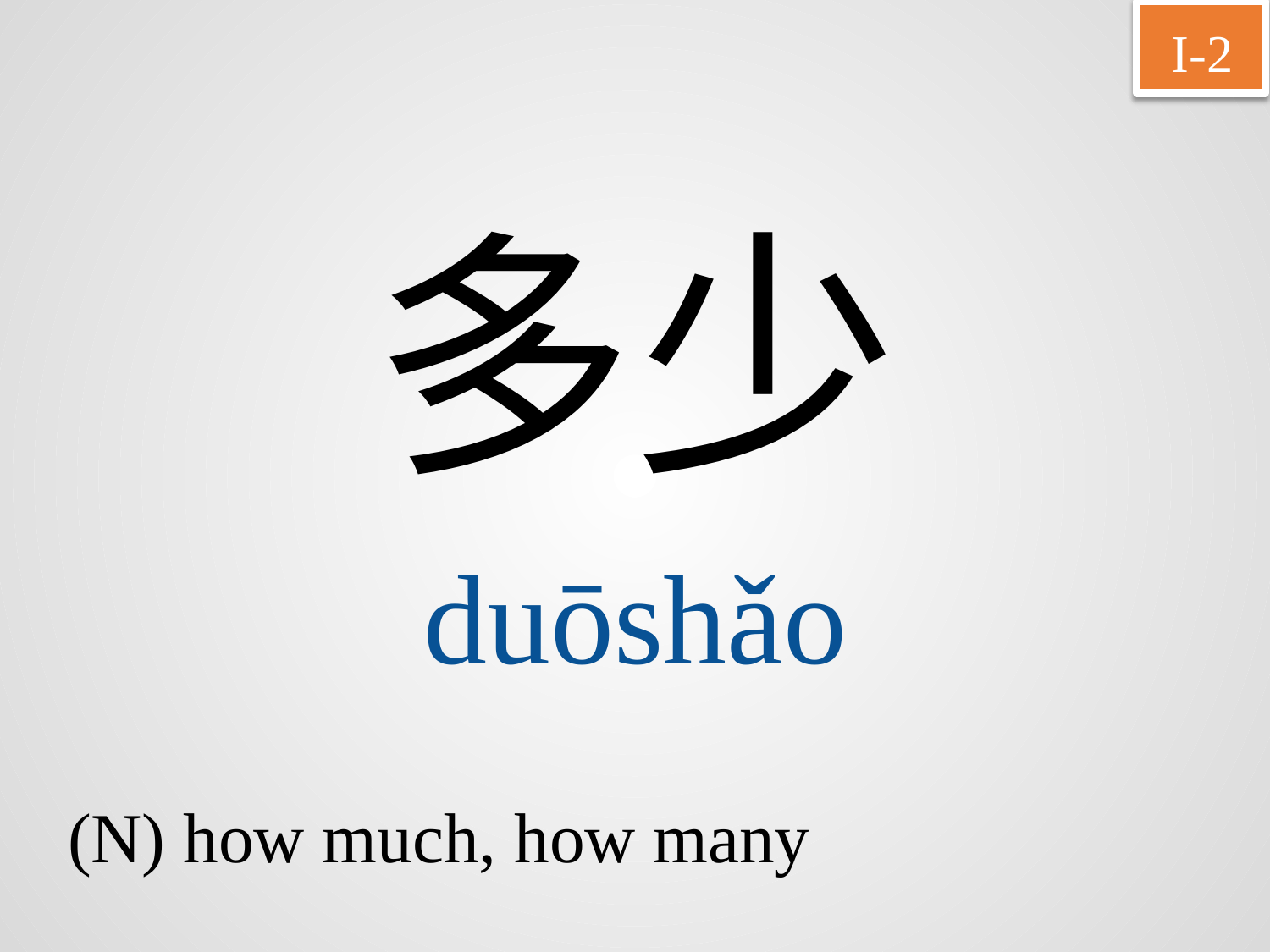

I-2

多少
duōshǎo
(N) how much, how many